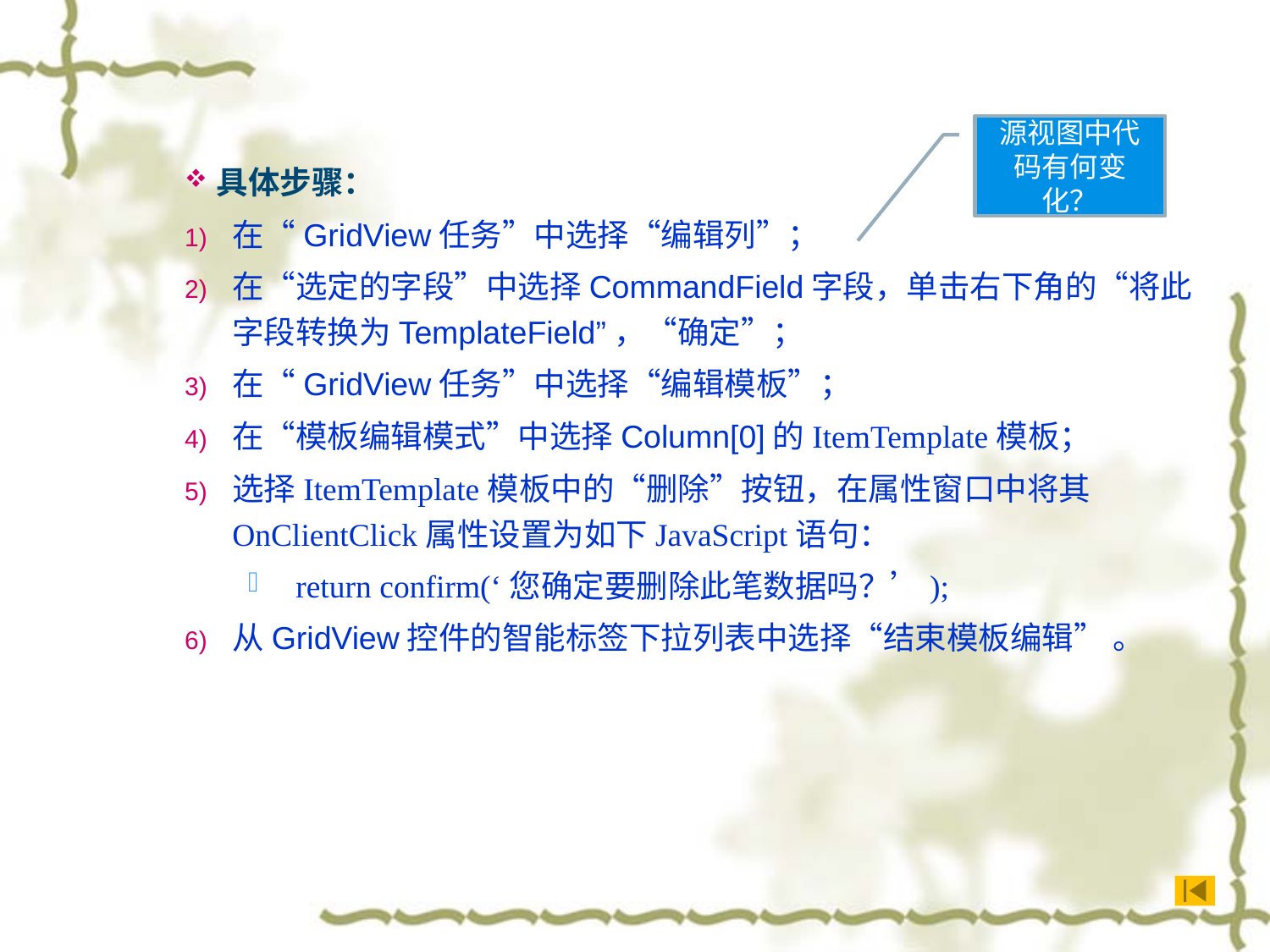

源视图中代码有何变化？
具体步骤：
在“GridView任务”中选择“编辑列”；
在“选定的字段”中选择CommandField字段，单击右下角的“将此字段转换为TemplateField”，“确定”；
在“GridView任务”中选择“编辑模板”；
在“模板编辑模式”中选择Column[0]的ItemTemplate模板；
选择ItemTemplate模板中的“删除”按钮，在属性窗口中将其OnClientClick属性设置为如下JavaScript语句：
return confirm(‘您确定要删除此笔数据吗？’);
从GridView控件的智能标签下拉列表中选择“结束模板编辑” 。